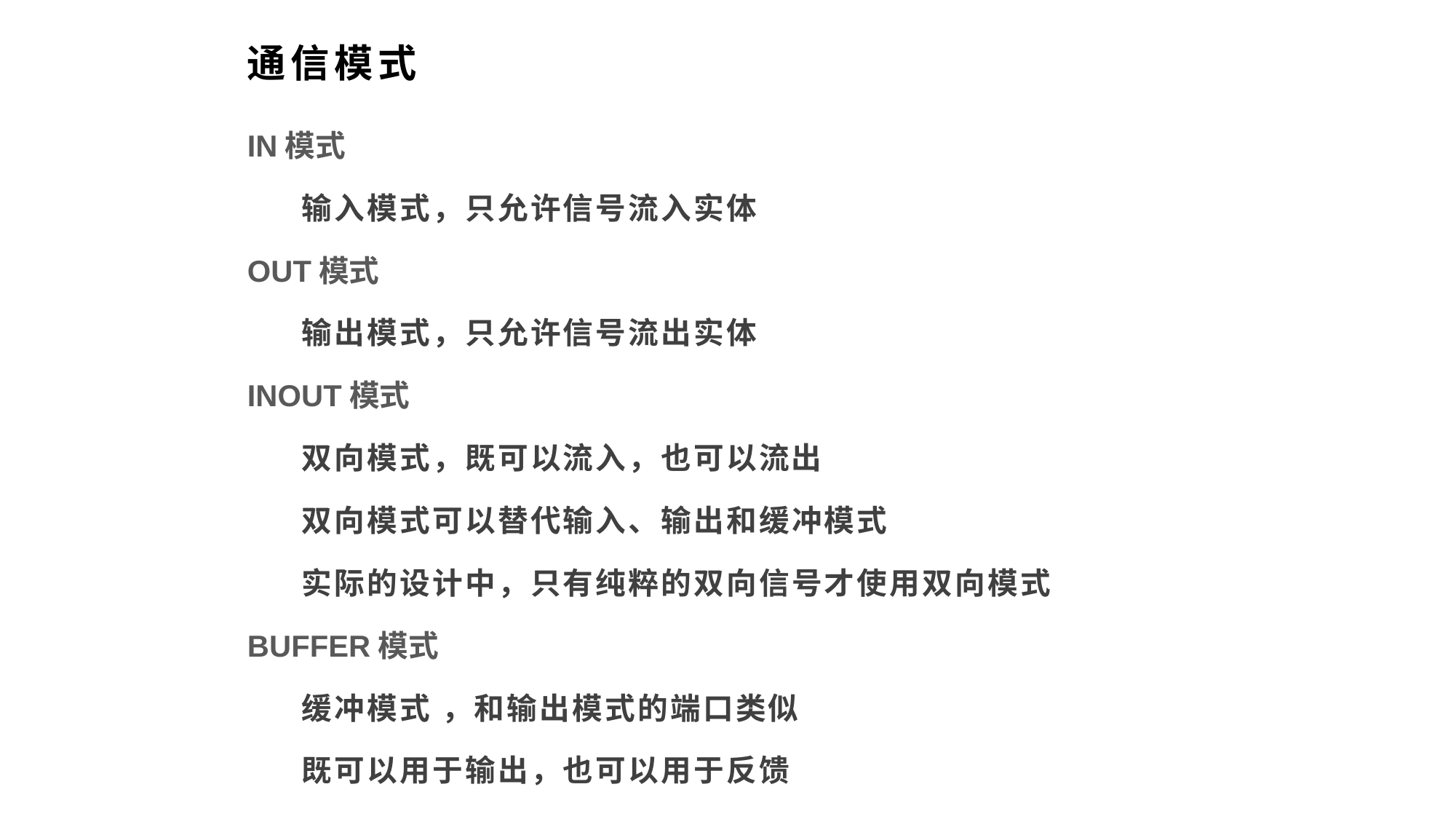

# 通信模式
IN模式
输入模式，只允许信号流入实体
OUT模式
输出模式，只允许信号流出实体
INOUT模式
双向模式，既可以流入，也可以流出
双向模式可以替代输入、输出和缓冲模式
实际的设计中，只有纯粹的双向信号才使用双向模式
BUFFER模式
缓冲模式 ，和输出模式的端口类似
既可以用于输出，也可以用于反馈